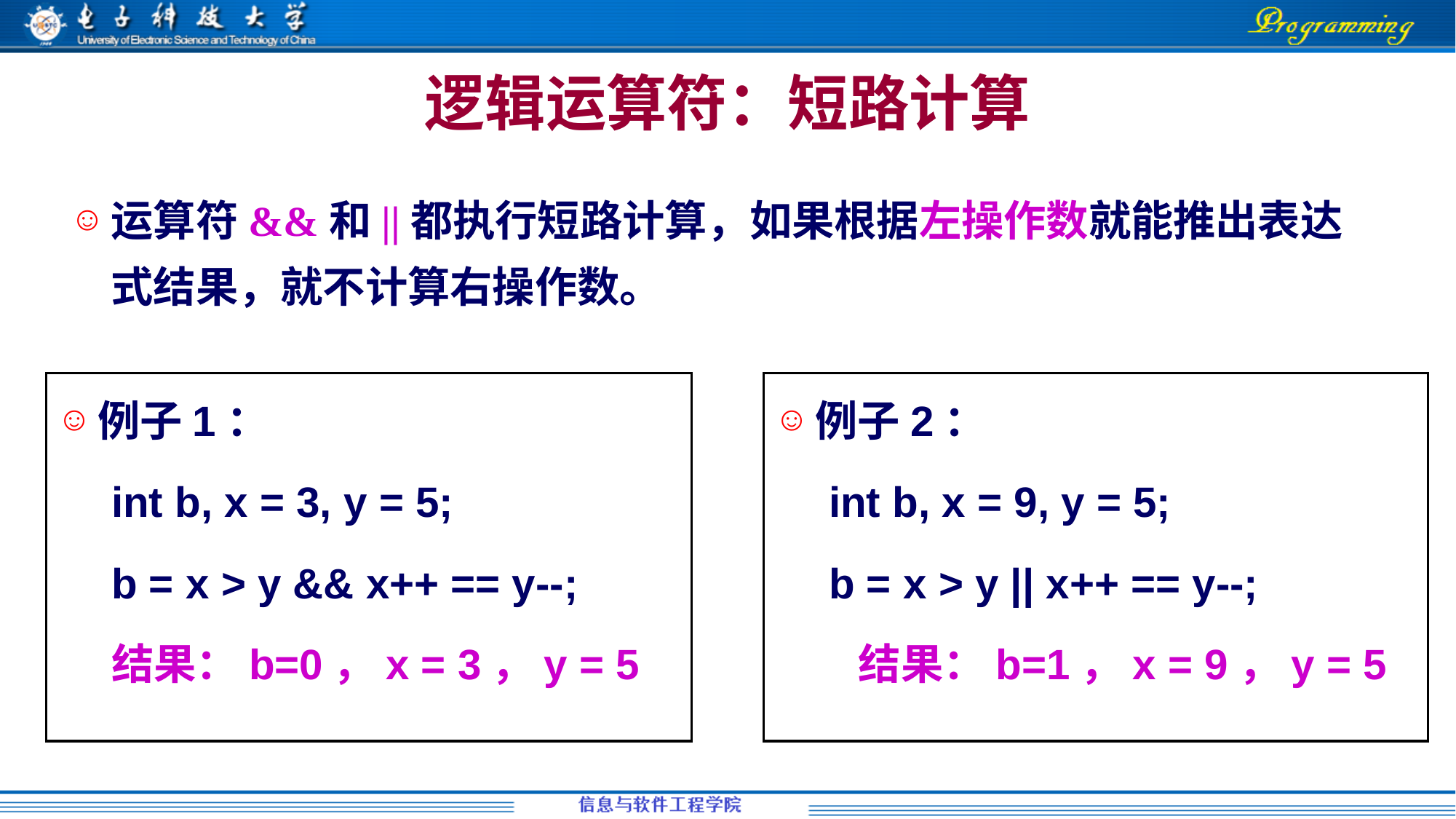

# 逻辑运算符：短路计算
运算符&&和||都执行短路计算，如果根据左操作数就能推出表达式结果，就不计算右操作数。

例子1：
int b, x = 3, y = 5;
b = x > y && x++ == y--;
结果：b=0，x = 3，y = 5

例子2：
int b, x = 9, y = 5;
b = x > y || x++ == y--;
  结果：b=1，x = 9，y = 5